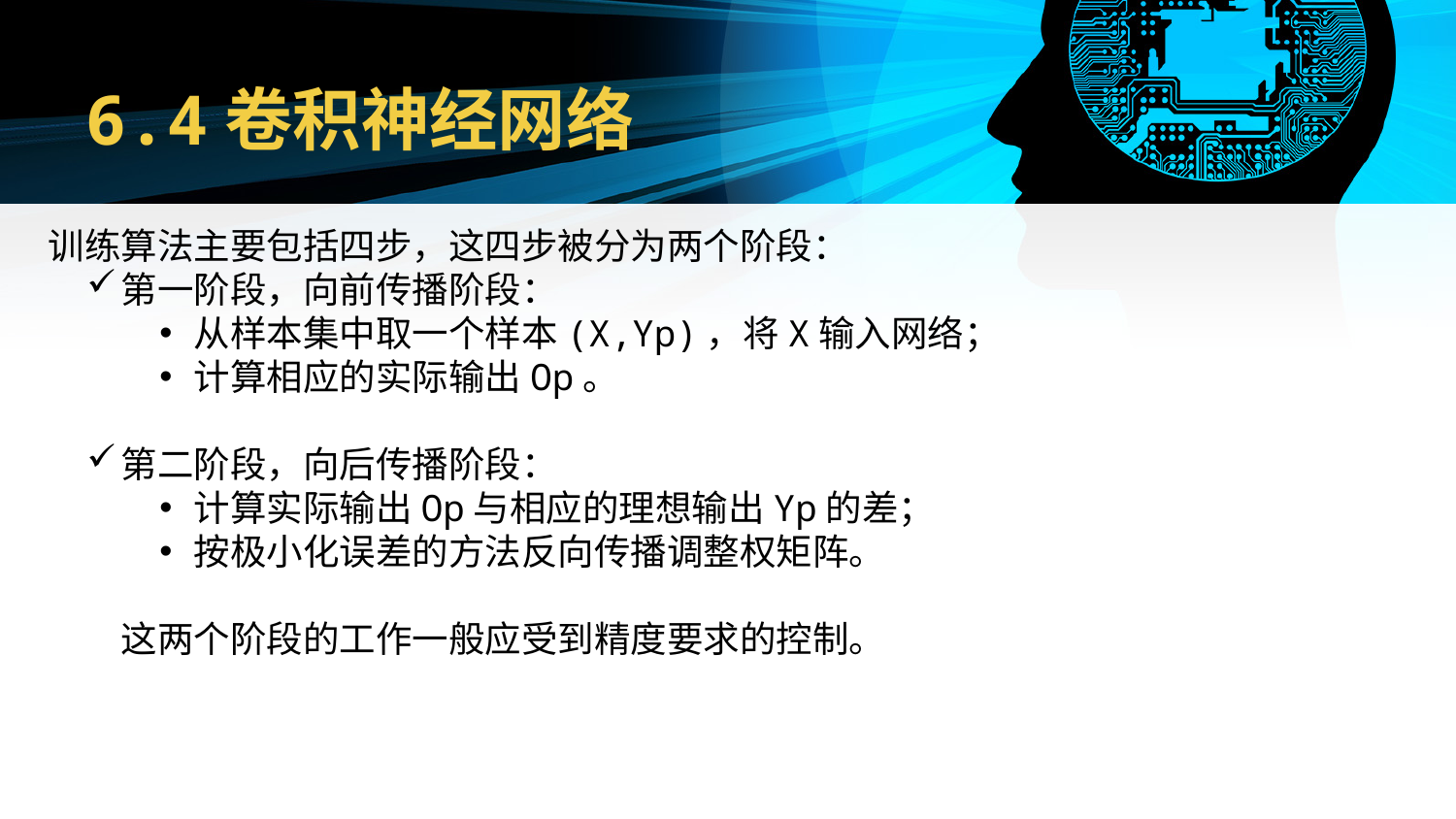

# 6.4卷积神经网络
训练算法主要包括四步，这四步被分为两个阶段：
第一阶段，向前传播阶段：
从样本集中取一个样本(X,Yp)，将X输入网络；
计算相应的实际输出Op。

第二阶段，向后传播阶段：
计算实际输出Op与相应的理想输出Yp的差；
按极小化误差的方法反向传播调整权矩阵。

这两个阶段的工作一般应受到精度要求的控制。